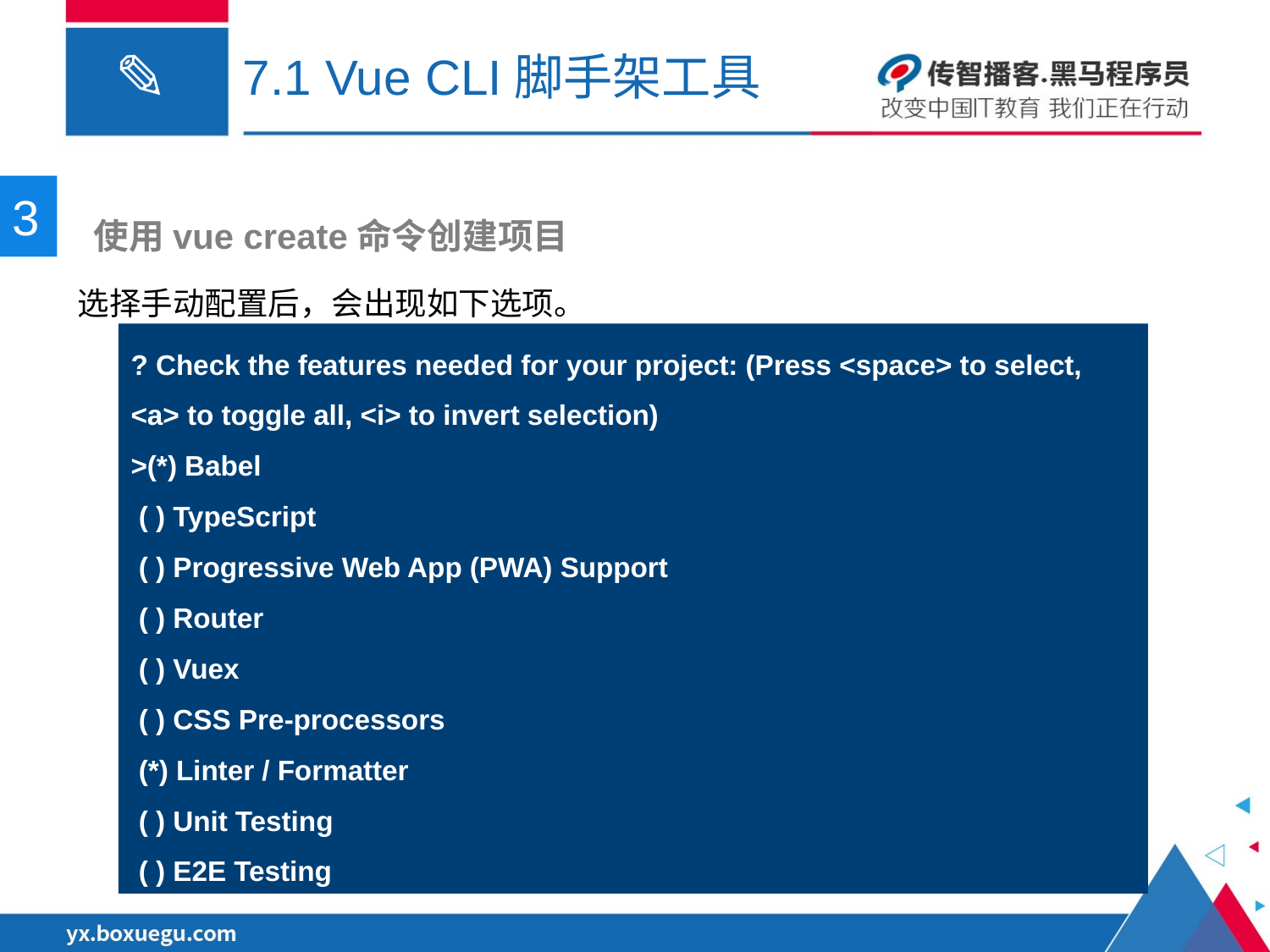

# 7.1 Vue CLI脚手架工具

3
  使用vue create命令创建项目
选择手动配置后，会出现如下选项。
? Check the features needed for your project: (Press <space> to select,
<a> to toggle all, <i> to invert selection)
>(*) Babel
 ( ) TypeScript
 ( ) Progressive Web App (PWA) Support
 ( ) Router
 ( ) Vuex
 ( ) CSS Pre-processors
 (*) Linter / Formatter
 ( ) Unit Testing
 ( ) E2E Testing